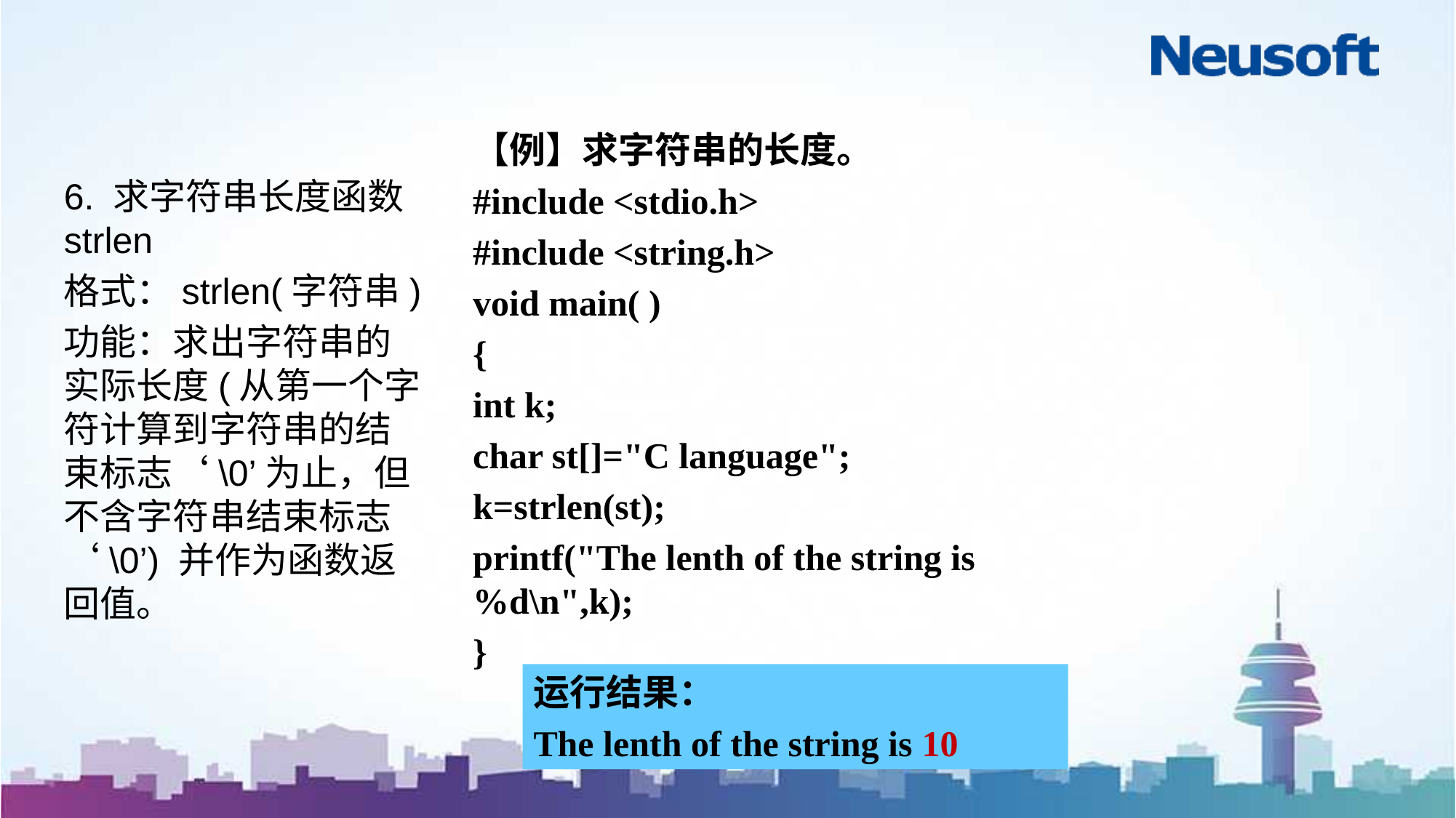

#
【例】求字符串的长度。
#include <stdio.h>
#include <string.h>
void main( )
{
int k;
char st[]="C language";
k=strlen(st);
printf("The lenth of the string is %d\n",k);
}
6. 求字符串长度函数strlen
格式：strlen(字符串)
功能：求出字符串的实际长度(从第一个字符计算到字符串的结束标志‘\0’为止，但不含字符串结束标志‘\0’) 并作为函数返回值。

运行结果：
The lenth of the string is 10